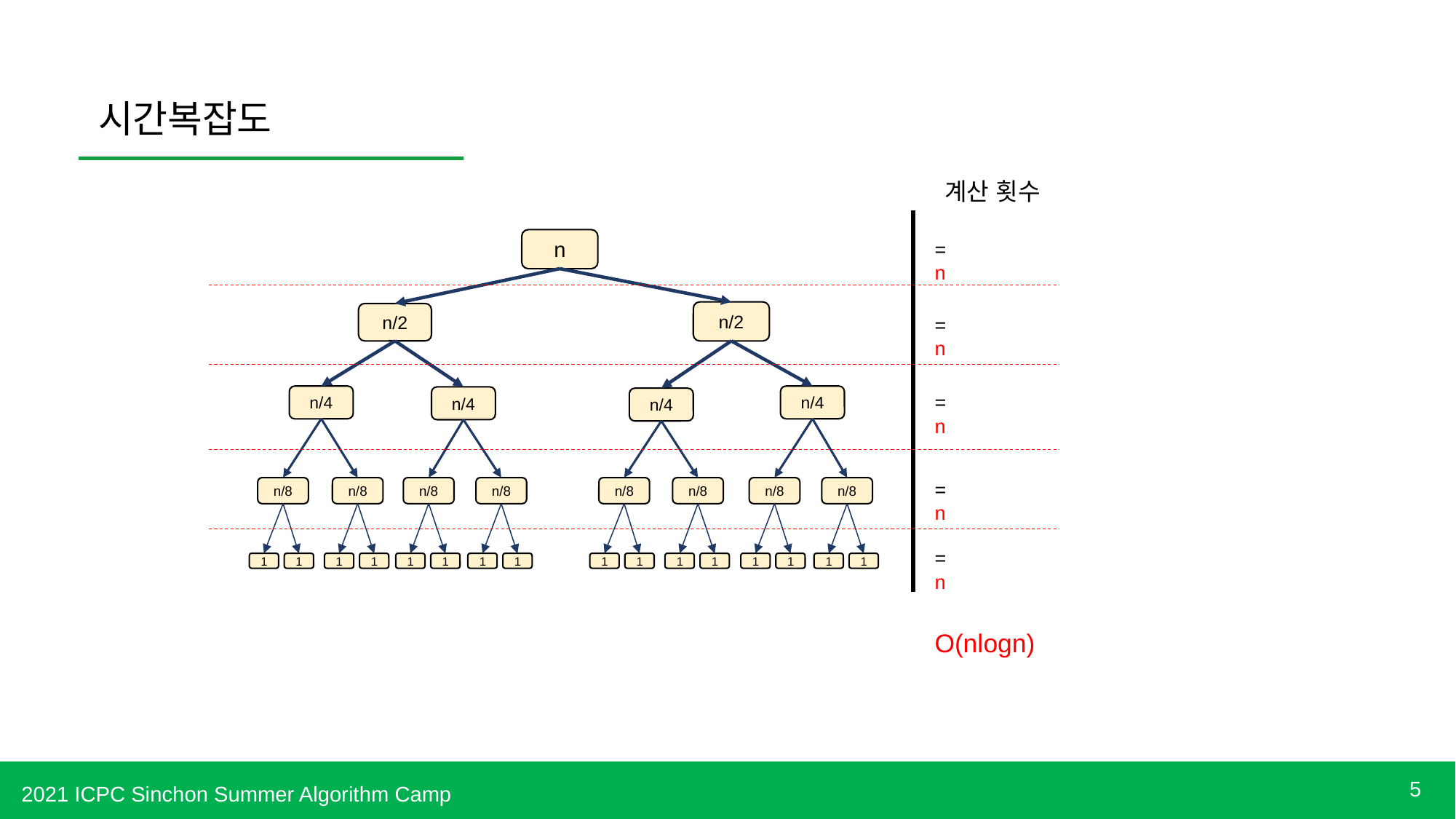

시간복잡도
계산 횟수
n
=      n
n/2
n/2
=      n
=      n
n/4
n/4
n/4
n/4
=      n
n/8
n/8
n/8
n/8
n/8
n/8
n/8
n/8
=      n
1
1
1
1
1
1
1
1
1
1
1
1
1
1
1
1
O(nlogn)

5
2021 ICPC Sinchon Summer Algorithm Camp